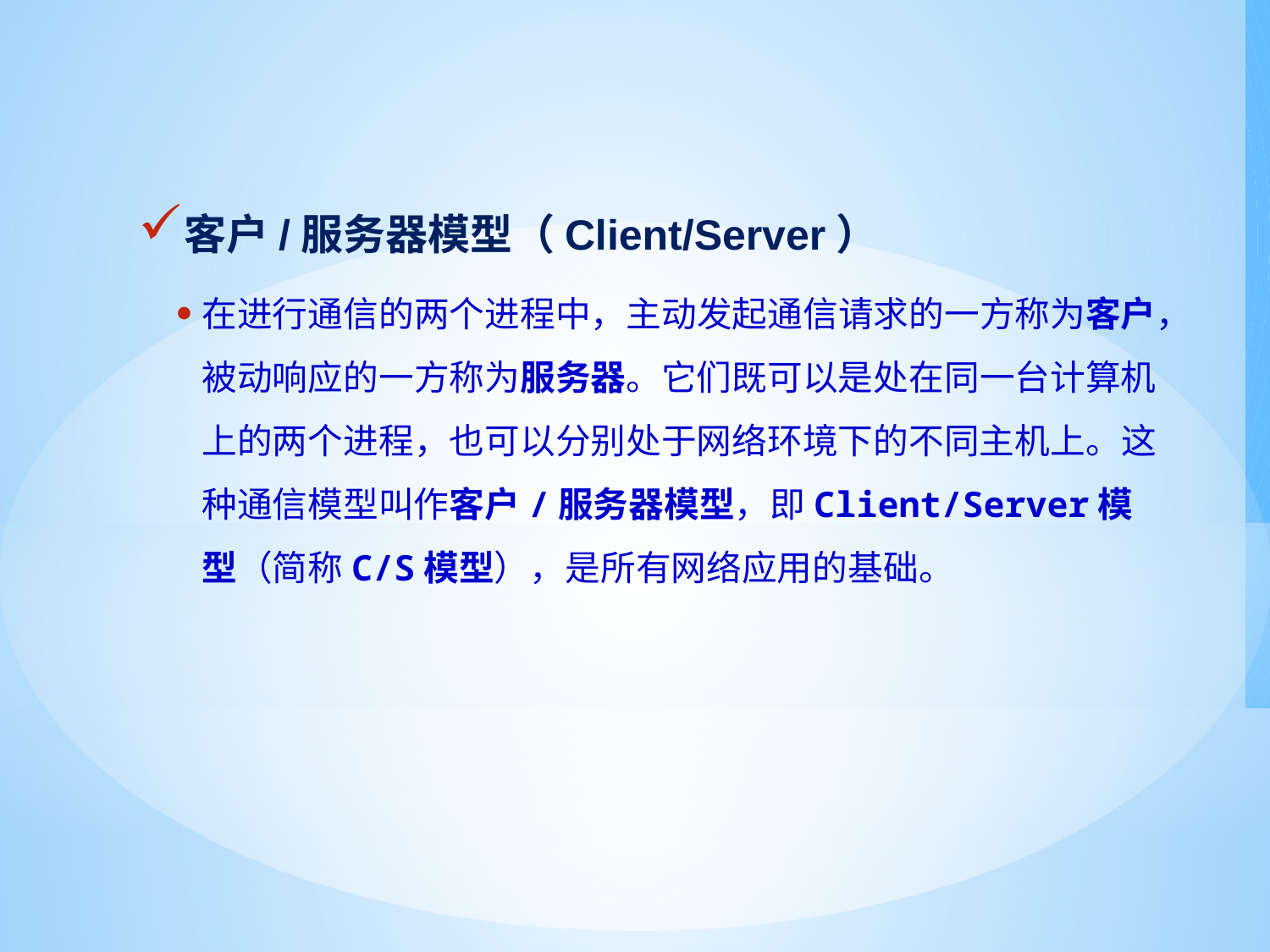

#
客户/服务器模型（Client/Server）
在进行通信的两个进程中，主动发起通信请求的一方称为客户，被动响应的一方称为服务器。它们既可以是处在同一台计算机上的两个进程，也可以分别处于网络环境下的不同主机上。这种通信模型叫作客户/服务器模型，即Client/Server模型（简称C/S模型），是所有网络应用的基础。